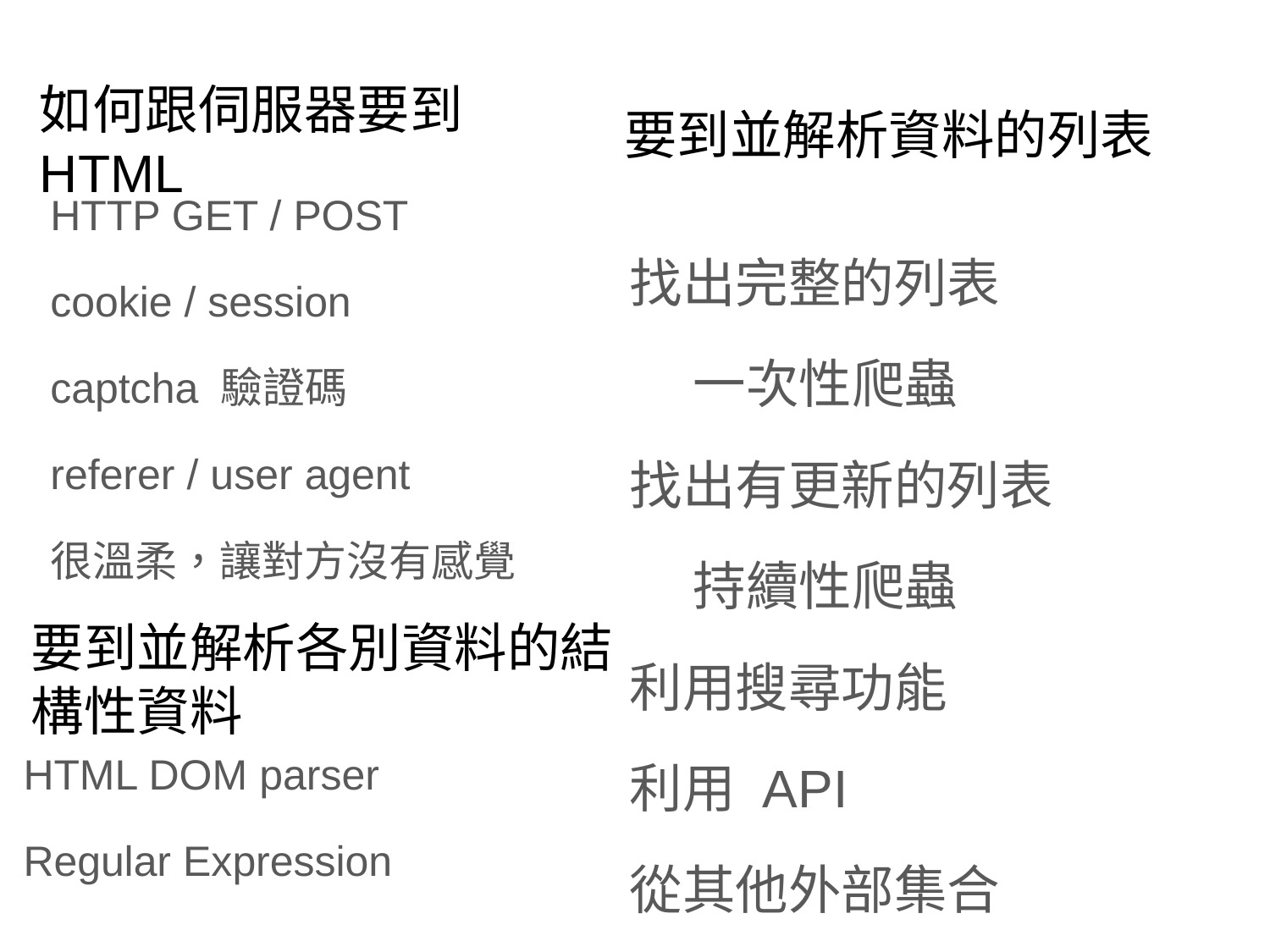

如何跟伺服器要到 HTML

要到並解析資料的列表
HTTP GET / POST
cookie / session
captcha 驗證碼
referer / user agent
很溫柔，讓對方沒有感覺
找出完整的列表
一次性爬蟲
找出有更新的列表
持續性爬蟲
利用搜尋功能
利用 API
從其他外部集合
要到並解析各別資料的結構性資料
HTML DOM parser
Regular Expression